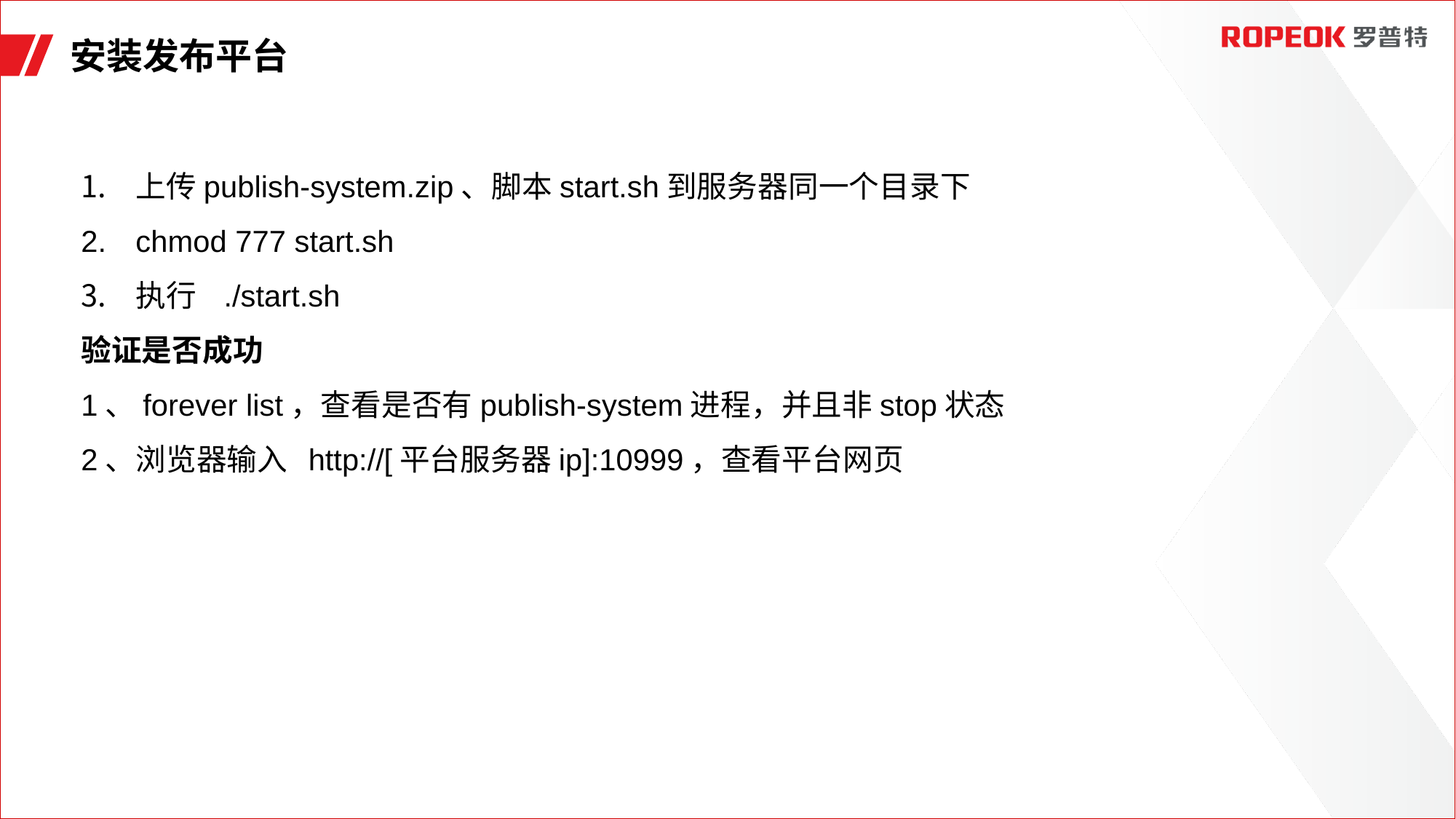

安装发布平台

上传publish-system.zip、脚本start.sh到服务器同一个目录下
chmod 777 start.sh
执行   ./start.sh
验证是否成功
1、forever list，查看是否有publish-system进程，并且非stop状态
2、浏览器输入  http://[平台服务器ip]:10999，查看平台网页